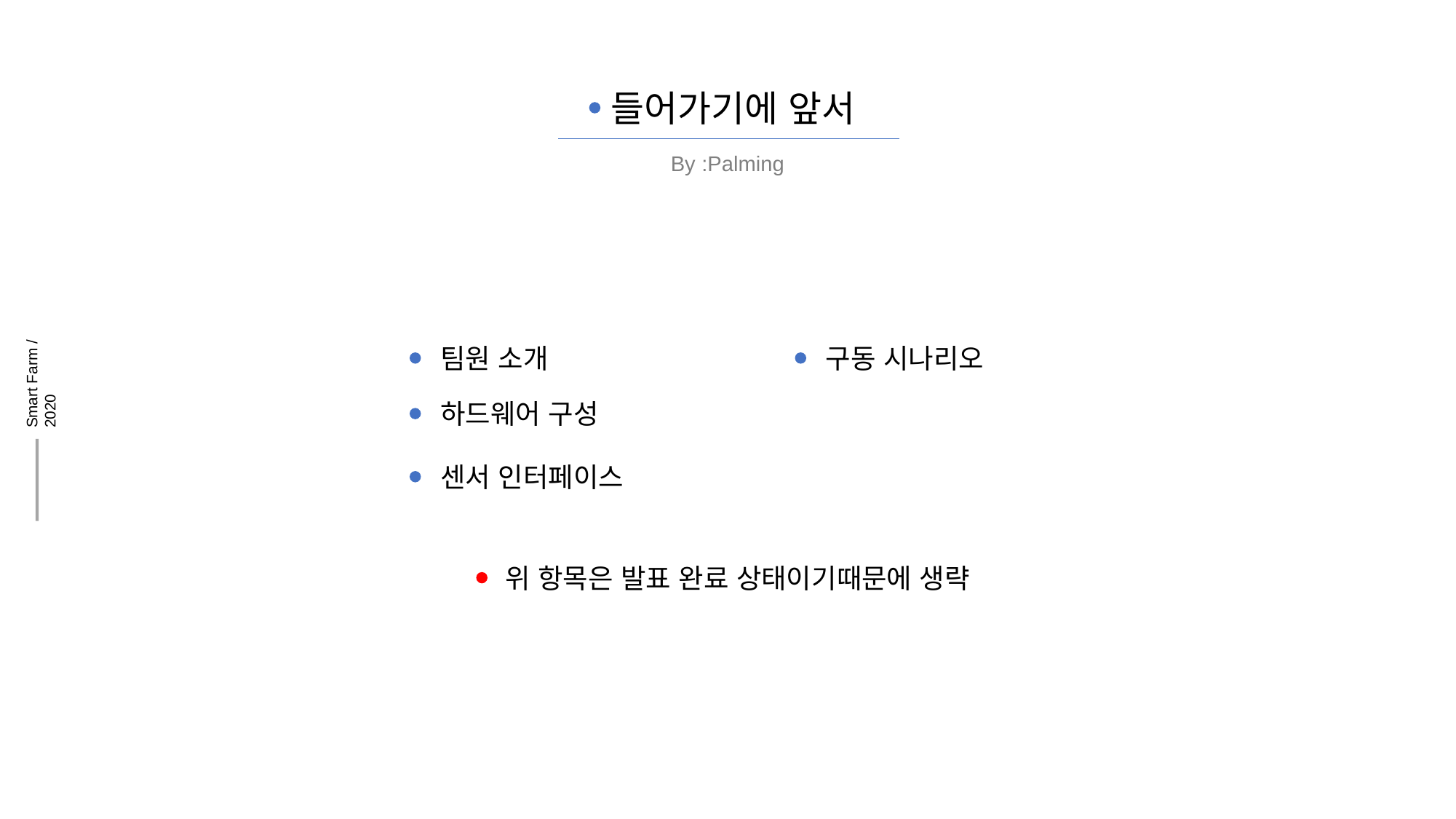

들어가기에 앞서

By :Palming
Smart Farm /   2020
팀원 소개

구동 시나리오

하드웨어 구성

센서 인터페이스

위 항목은 발표 완료 상태이기때문에 생략